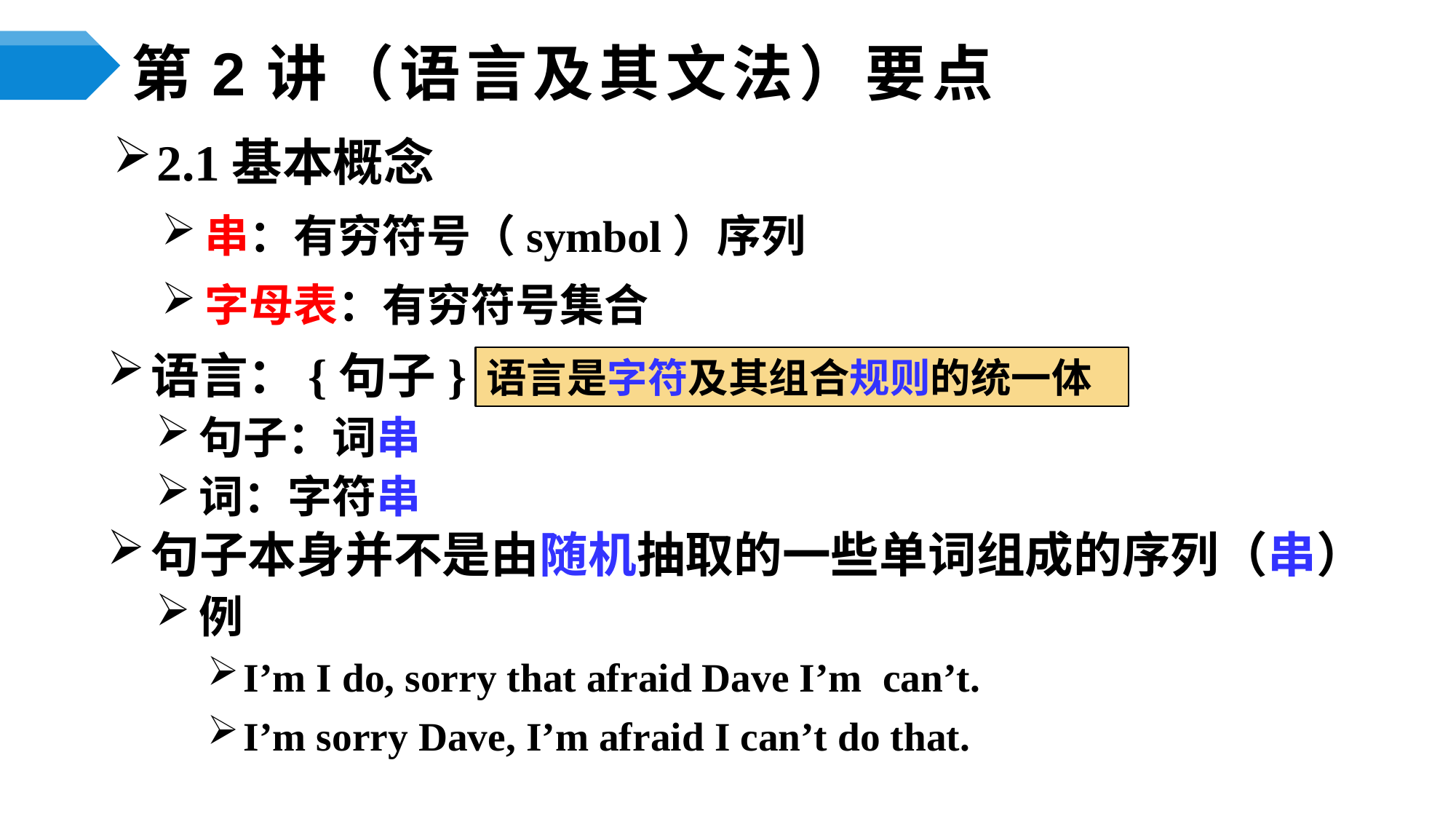

# 第2讲（语言及其文法）要点
2.1基本概念
串：有穷符号（symbol）序列
字母表：有穷符号集合

语言：{句子}
句子：词串
词：字符串
句子本身并不是由随机抽取的一些单词组成的序列（串）
例
I’m I do, sorry that afraid Dave I’m  can’t.
I’m sorry Dave, I’m afraid I can’t do that.

语言是字符及其组合规则的统一体